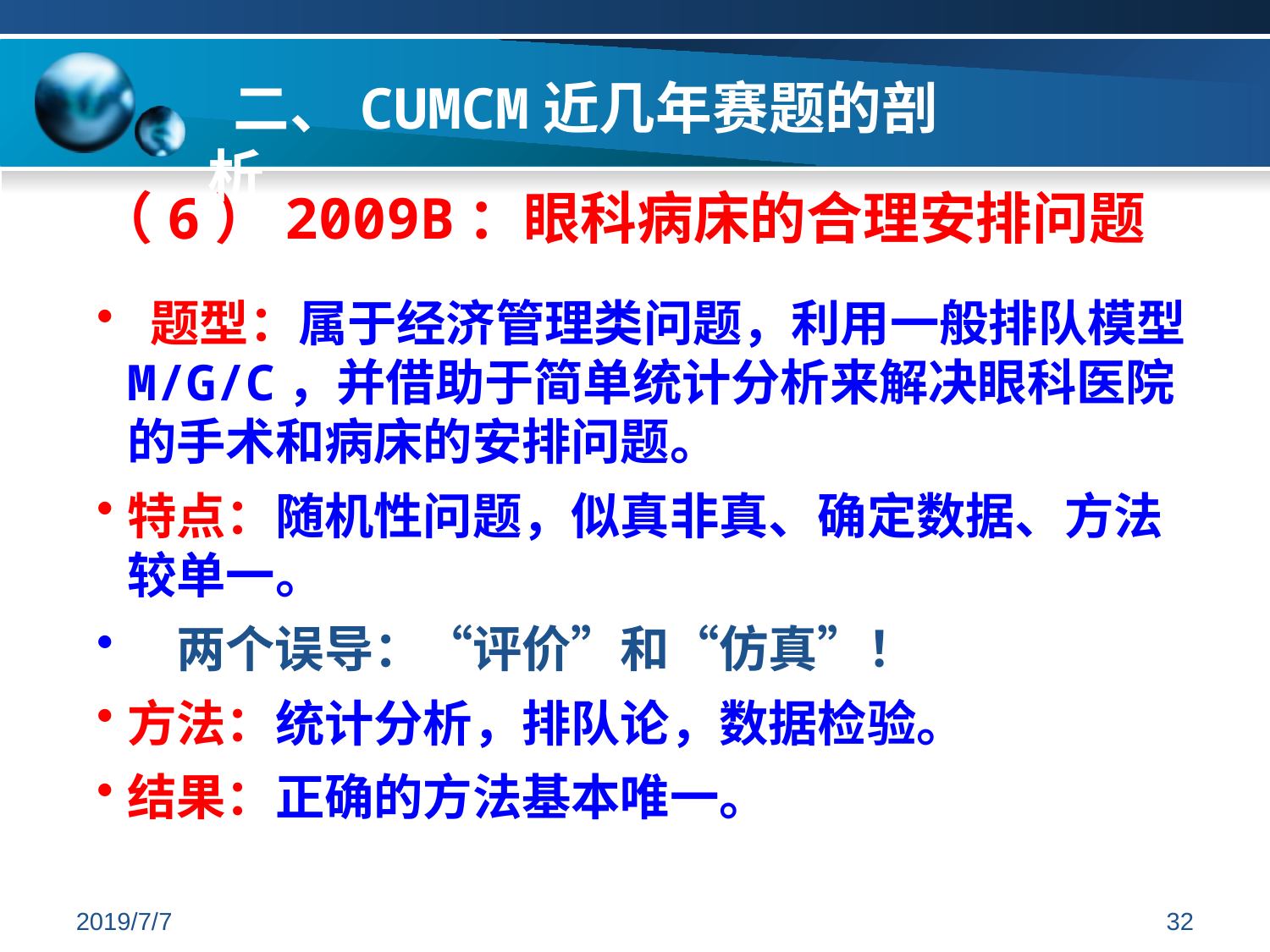

二、CUMCM近几年赛题的剖析
（6）2009B：眼科病床的合理安排问题

 题型：属于经济管理类问题，利用一般排队模型M/G/C，并借助于简单统计分析来解决眼科医院的手术和病床的安排问题。
特点：随机性问题，似真非真、确定数据、方法较单一。
　两个误导：“评价”和“仿真”！
方法：统计分析，排队论，数据检验。
结果：正确的方法基本唯一。
2019/7/7
32